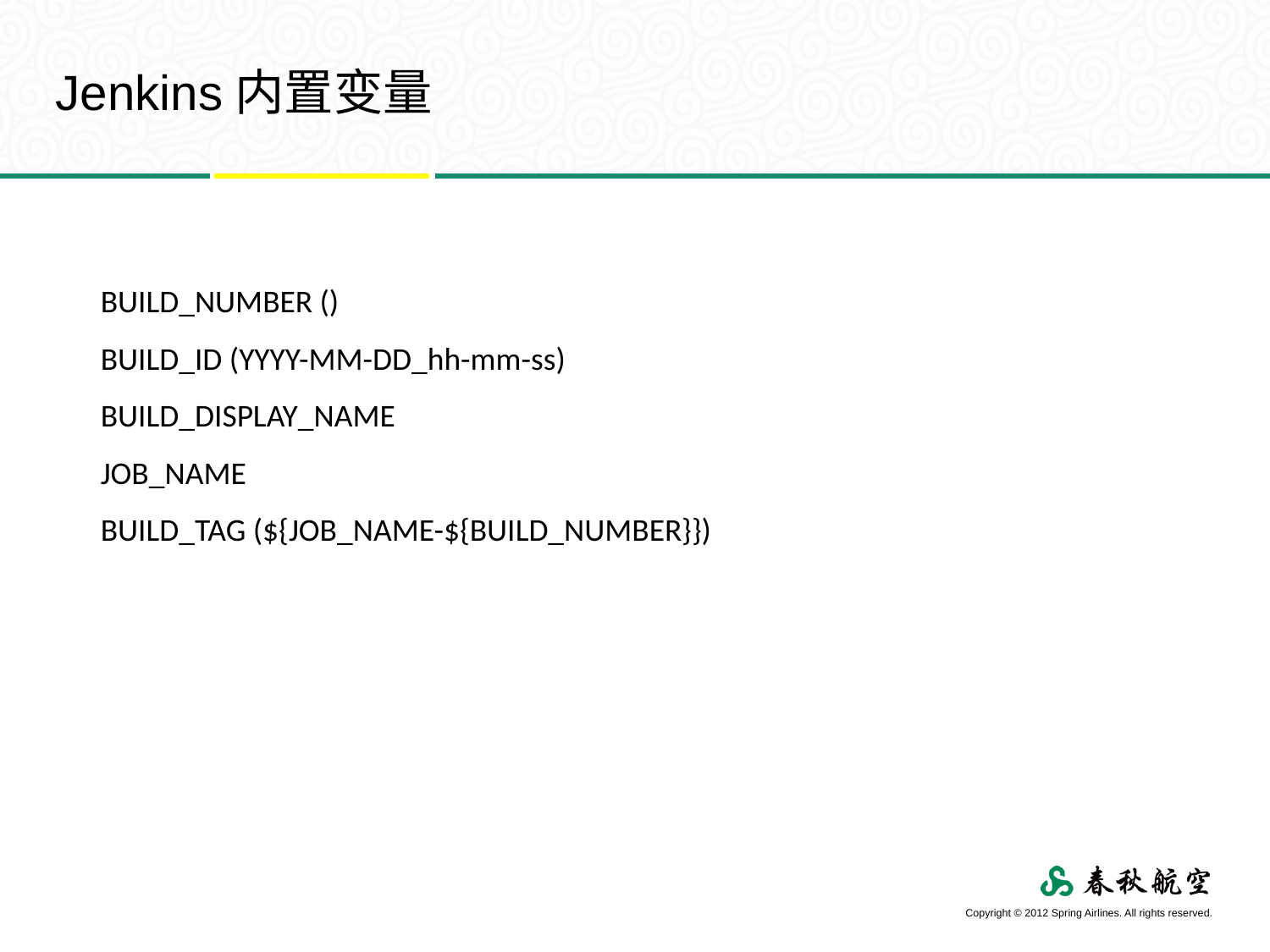

Jenkins内置变量

BUILD_NUMBER ()
BUILD_ID (YYYY-MM-DD_hh-mm-ss)
BUILD_DISPLAY_NAME
JOB_NAME
BUILD_TAG (${JOB_NAME-${BUILD_NUMBER}})